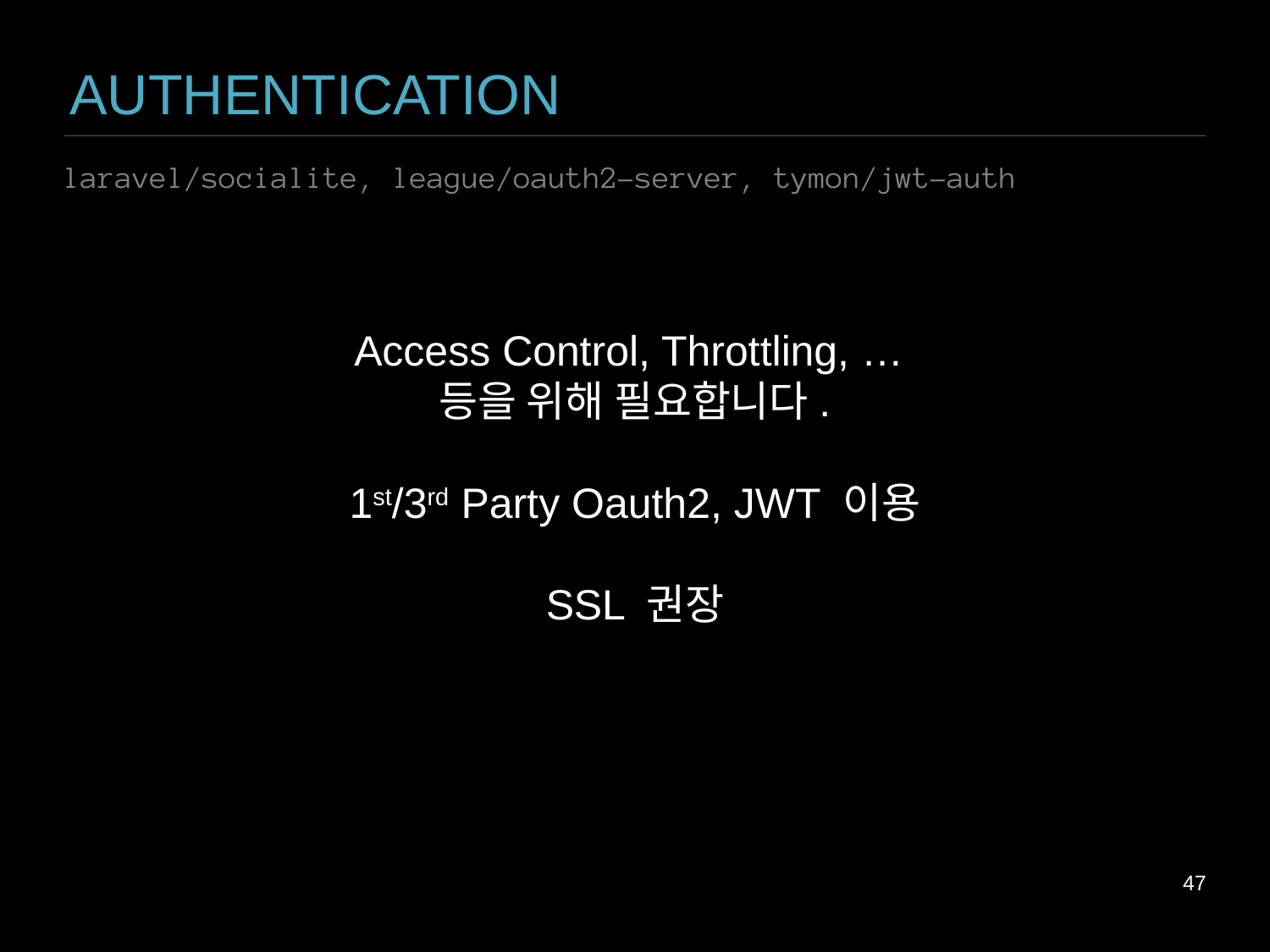

# AUTHENTICATION
laravel/socialite, league/oauth2-server, tymon/jwt-auth
Access Control, Throttling, …
등을 위해 필요합니다.

1st/3rd Party Oauth2, JWT 이용

SSL 권장
47